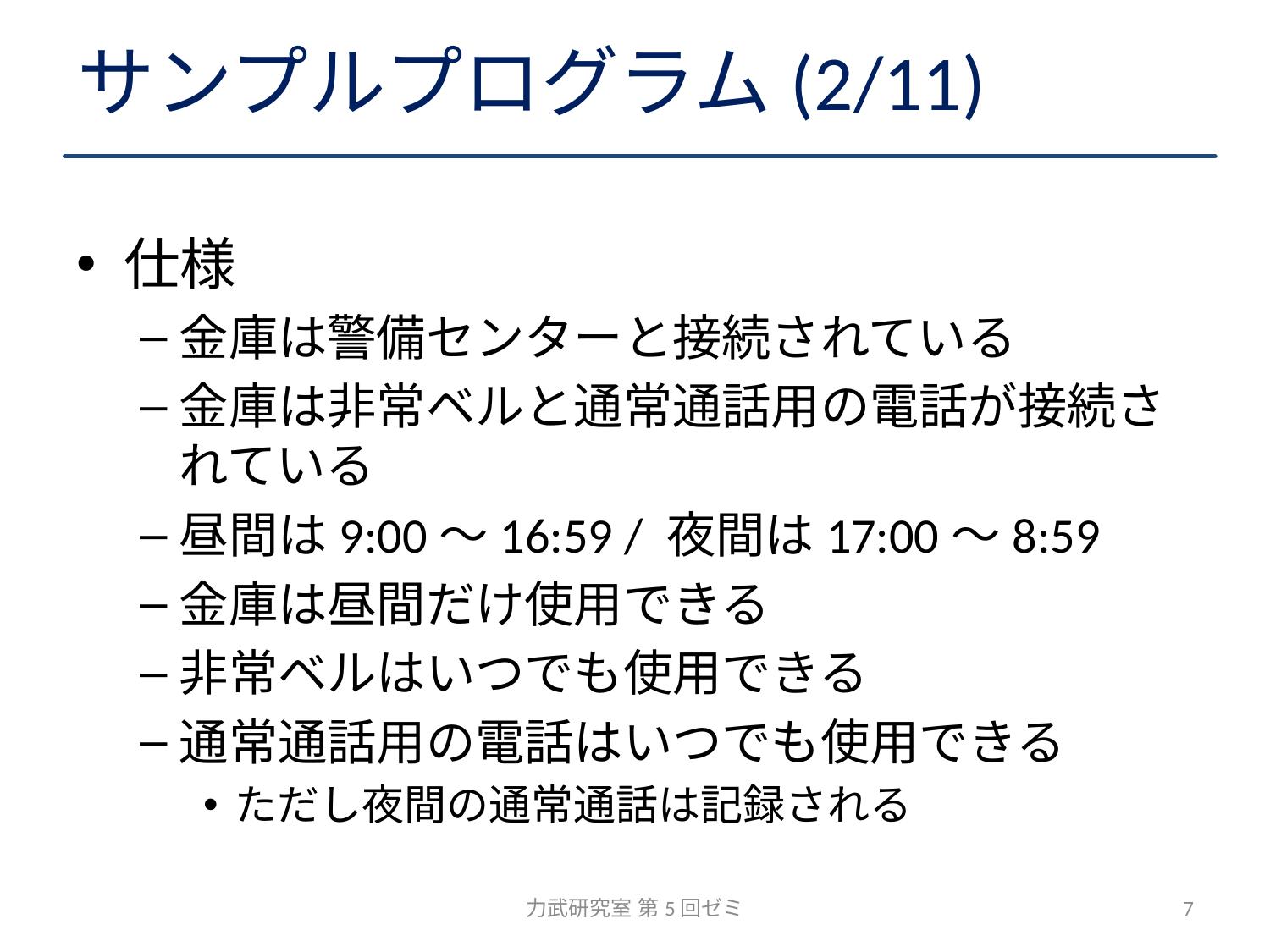

# サンプルプログラム(2/11)
仕様
金庫は警備センターと接続されている
金庫は非常ベルと通常通話用の電話が接続されている
昼間は9:00～16:59 / 夜間は17:00～8:59
金庫は昼間だけ使用できる
非常ベルはいつでも使用できる
通常通話用の電話はいつでも使用できる
ただし夜間の通常通話は記録される
力武研究室 第5回ゼミ
7